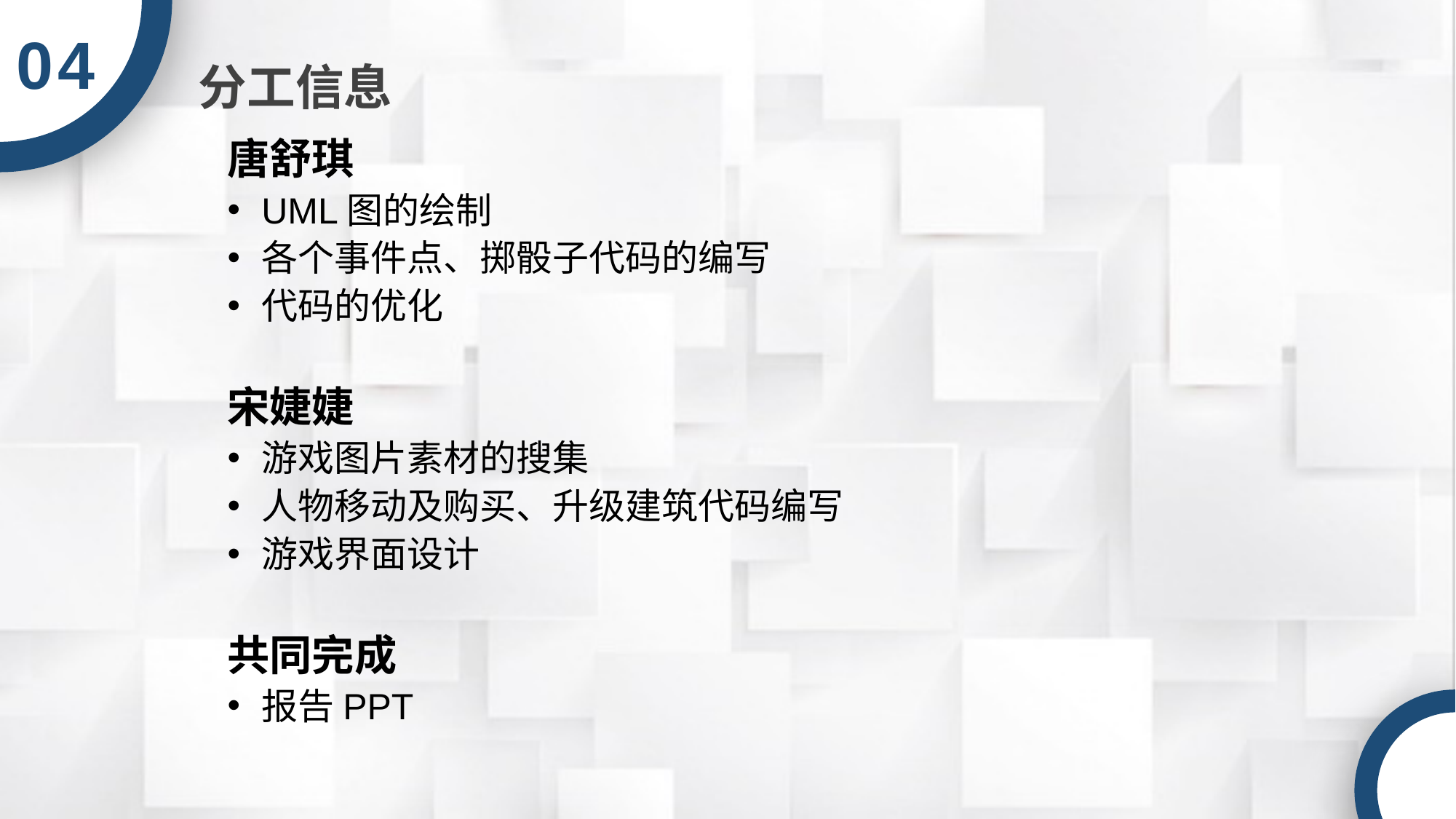

04
分工信息
唐舒琪
UML图的绘制
各个事件点、掷骰子代码的编写
代码的优化

宋婕婕
游戏图片素材的搜集
人物移动及购买、升级建筑代码编写
游戏界面设计

共同完成
报告PPT